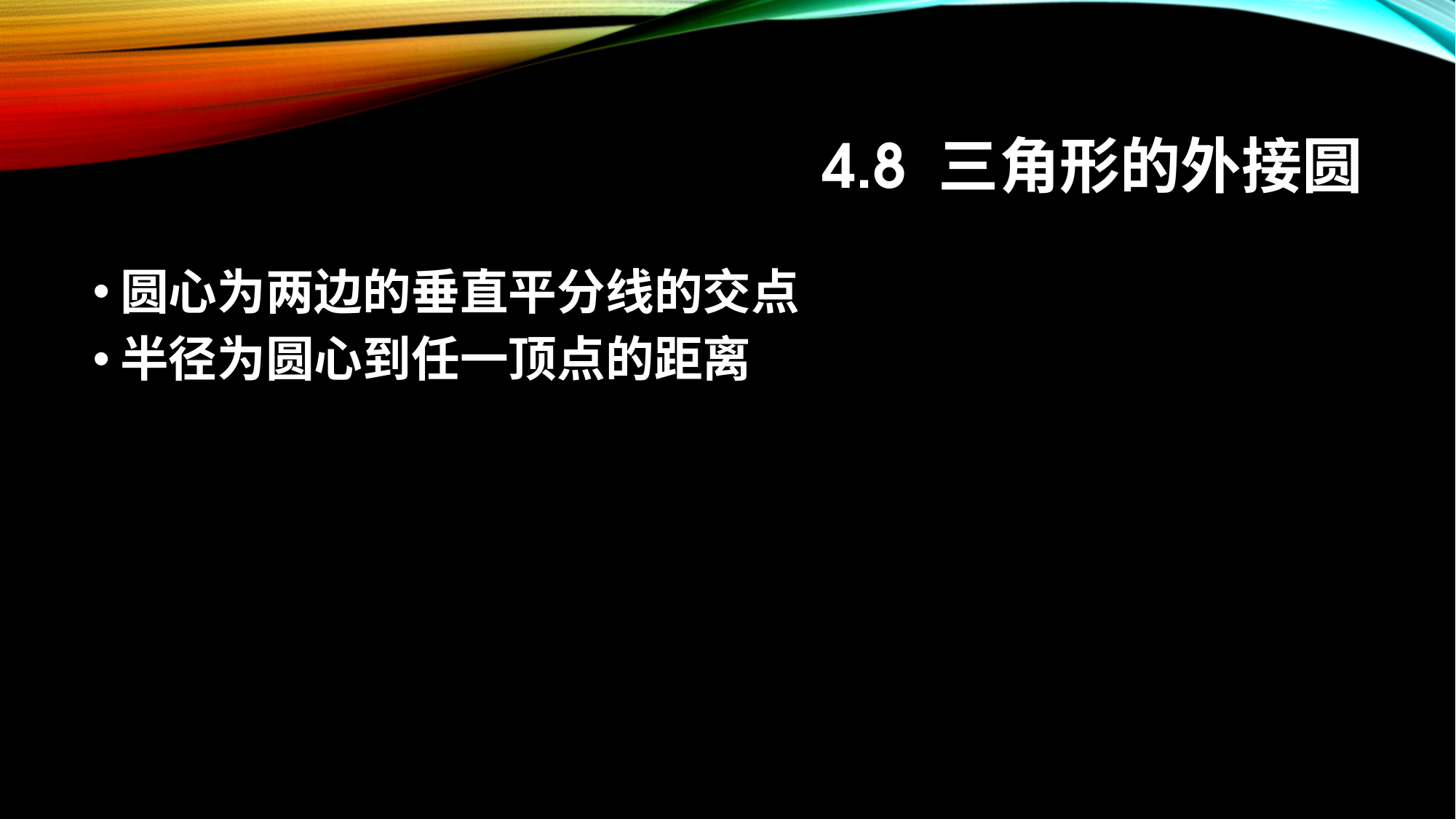

# 4.8 三角形的外接圆
圆心为两边的垂直平分线的交点
半径为圆心到任一顶点的距离